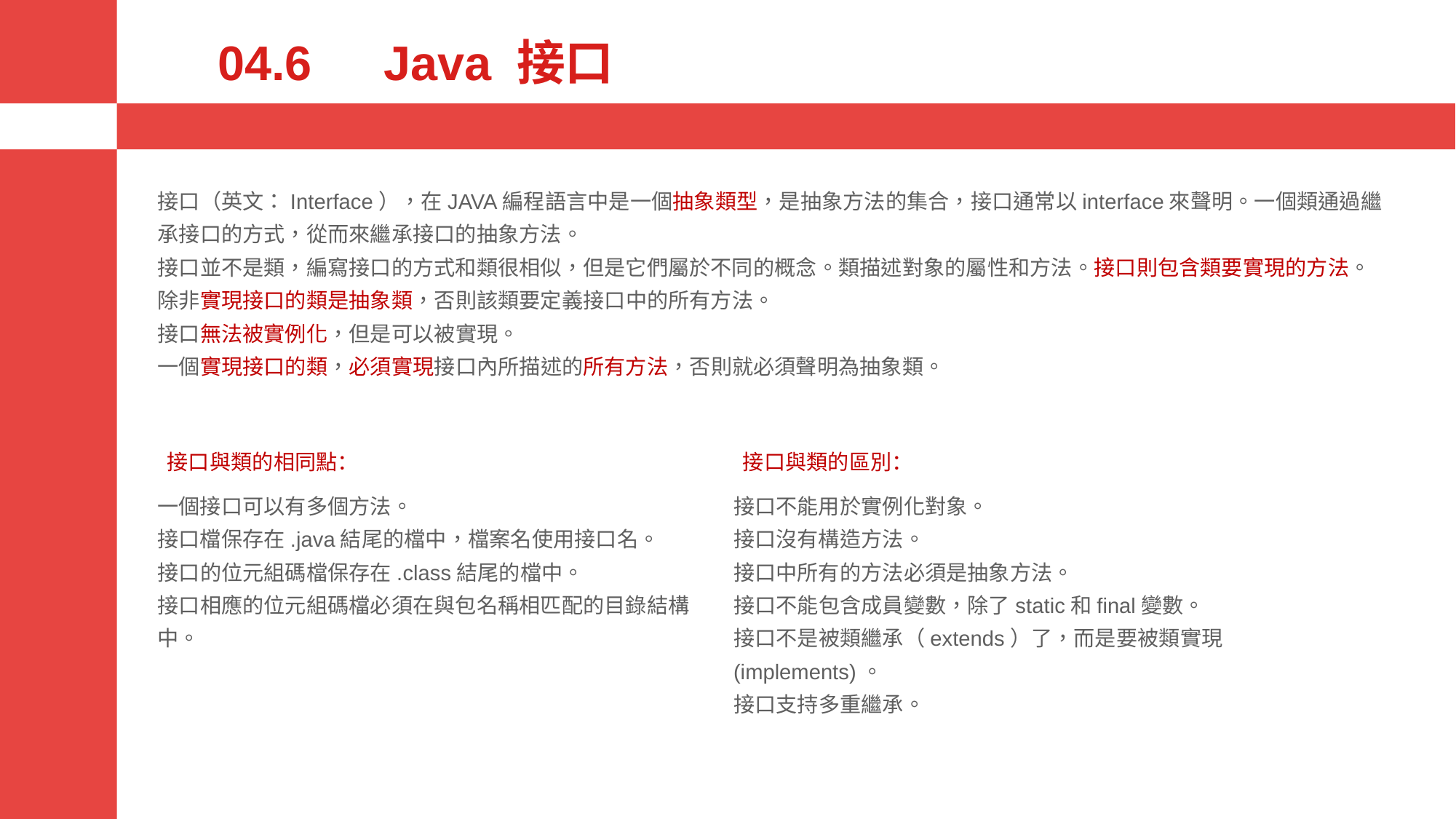

# 04.6　Java 接口
接口（英文：Interface），在JAVA編程語言中是一個抽象類型，是抽象方法的集合，接口通常以interface來聲明。一個類通過繼承接口的方式，從而來繼承接口的抽象方法。
接口並不是類，編寫接口的方式和類很相似，但是它們屬於不同的概念。類描述對象的屬性和方法。接口則包含類要實現的方法。
除非實現接口的類是抽象類，否則該類要定義接口中的所有方法。
接口無法被實例化，但是可以被實現。
一個實現接口的類，必須實現接口內所描述的所有方法，否則就必須聲明為抽象類。
接口與類的相同點：
接口與類的區別：
一個接口可以有多個方法。
接口檔保存在.java結尾的檔中，檔案名使用接口名。
接口的位元組碼檔保存在.class結尾的檔中。
接口相應的位元組碼檔必須在與包名稱相匹配的目錄結構中。
接口不能用於實例化對象。
接口沒有構造方法。
接口中所有的方法必須是抽象方法。
接口不能包含成員變數，除了static和final變數。
接口不是被類繼承（extends）了，而是要被類實現(implements)。
接口支持多重繼承。